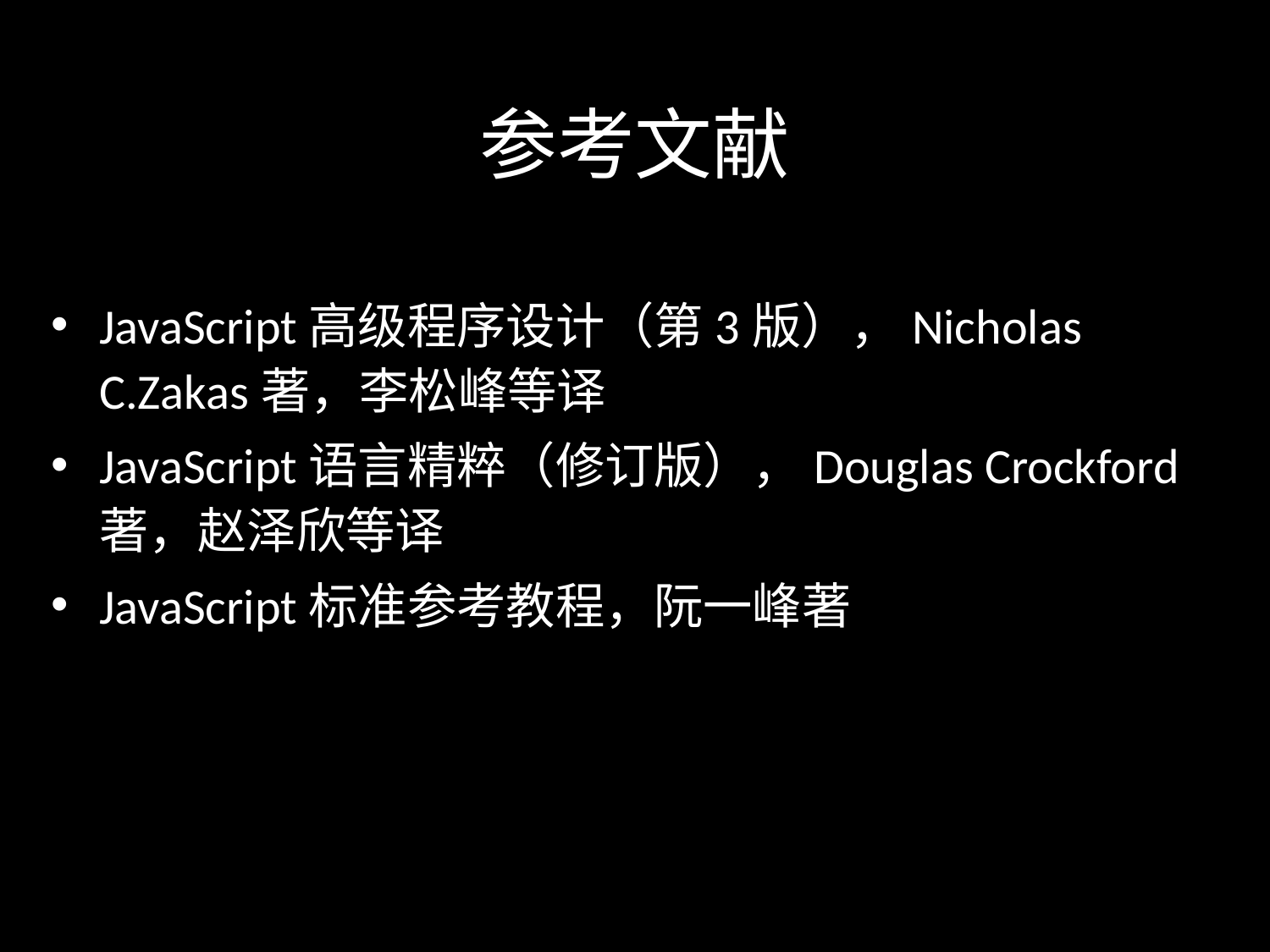

# 参考文献
JavaScript高级程序设计（第3版），Nicholas C.Zakas著，李松峰等译
JavaScript语言精粹（修订版），Douglas Crockford著，赵泽欣等译
JavaScript标准参考教程，阮一峰著